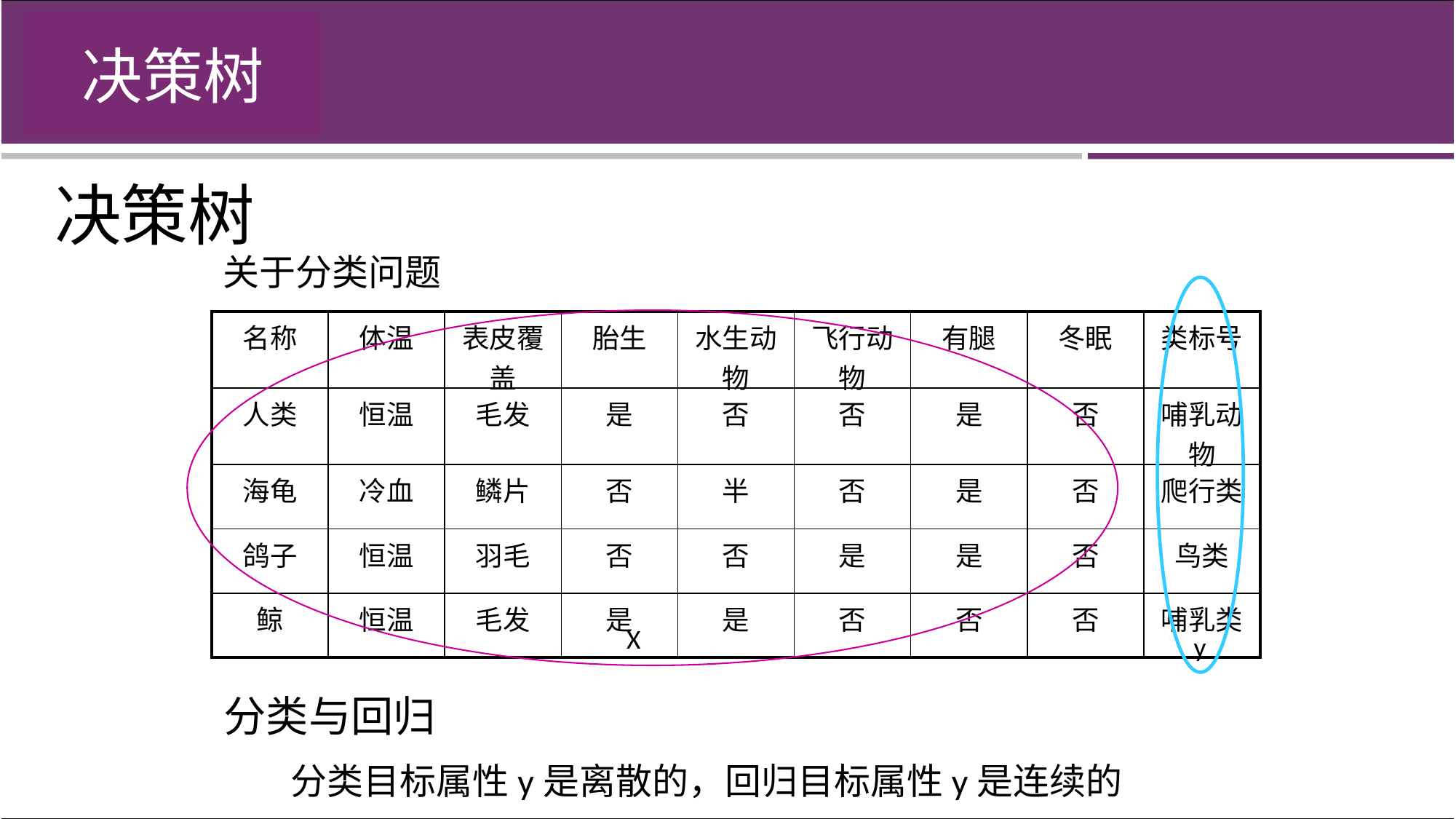

决策树

关于分类问题

| 名称 | 体温 | 表皮覆盖 | 胎生 | 水生动物 | 飞行动物 | 有腿 | 冬眠 | 类标号 |
| --- | --- | --- | --- | --- | --- | --- | --- | --- |
| 人类 | 恒温 | 毛发 | 是 | 否 | 否 | 是 | 否 | 哺乳动物 |
| 海龟 | 冷血 | 鳞片 | 否 | 半 | 否 | 是 | 否 | 爬行类 |
| 鸽子 | 恒温 | 羽毛 | 否 | 否 | 是 | 是 | 否 | 鸟类 |
| 鲸 | 恒温 | 毛发 | 是 | 是 | 否 | 否 | 否 | 哺乳类 |
X
y
分类与回归
分类目标属性y是离散的，回归目标属性y是连续的